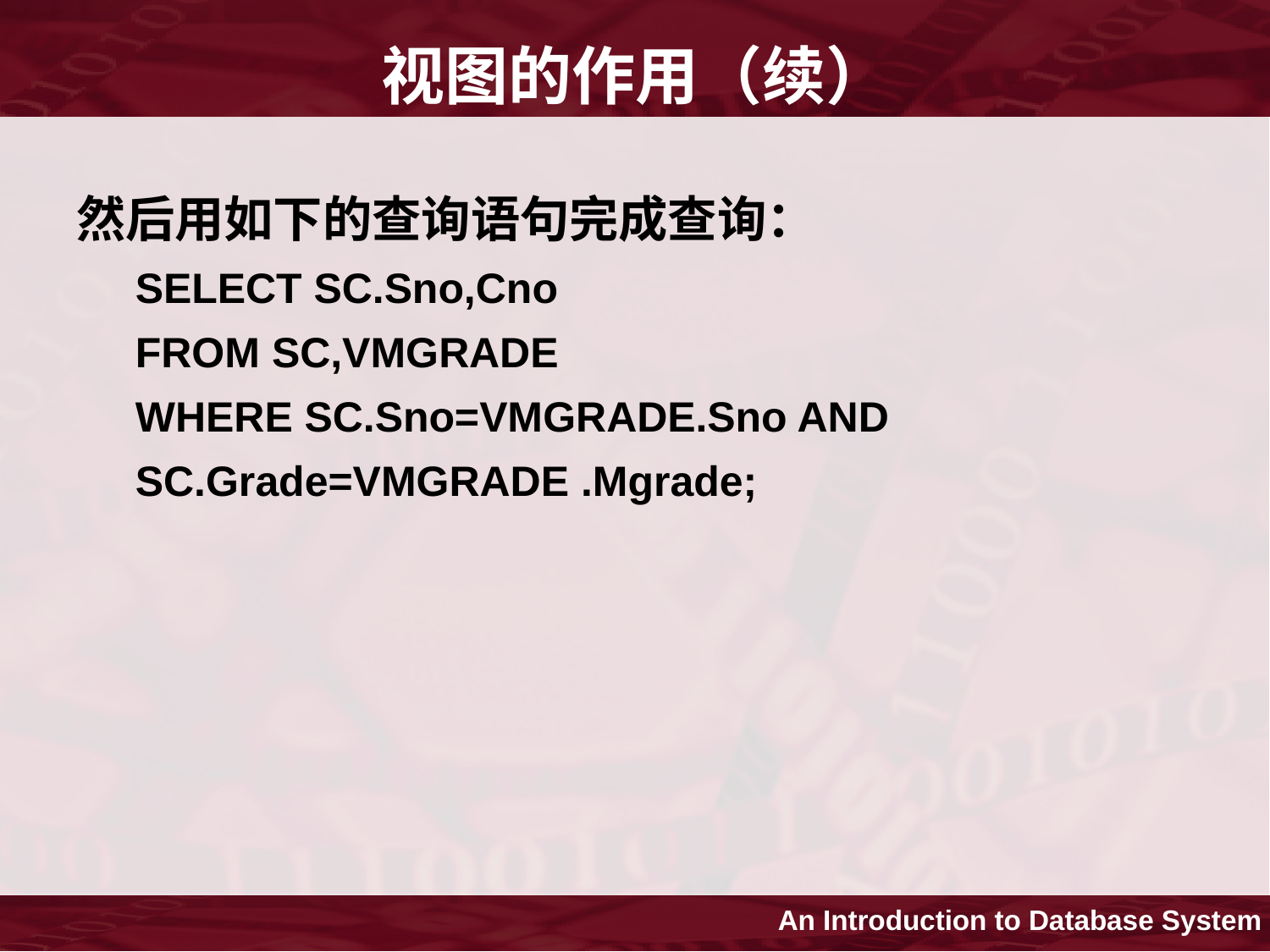

# 视图的作用（续）
然后用如下的查询语句完成查询：
     SELECT SC.Sno,Cno
     FROM SC,VMGRADE
     WHERE SC.Sno=VMGRADE.Sno AND
     SC.Grade=VMGRADE .Mgrade;